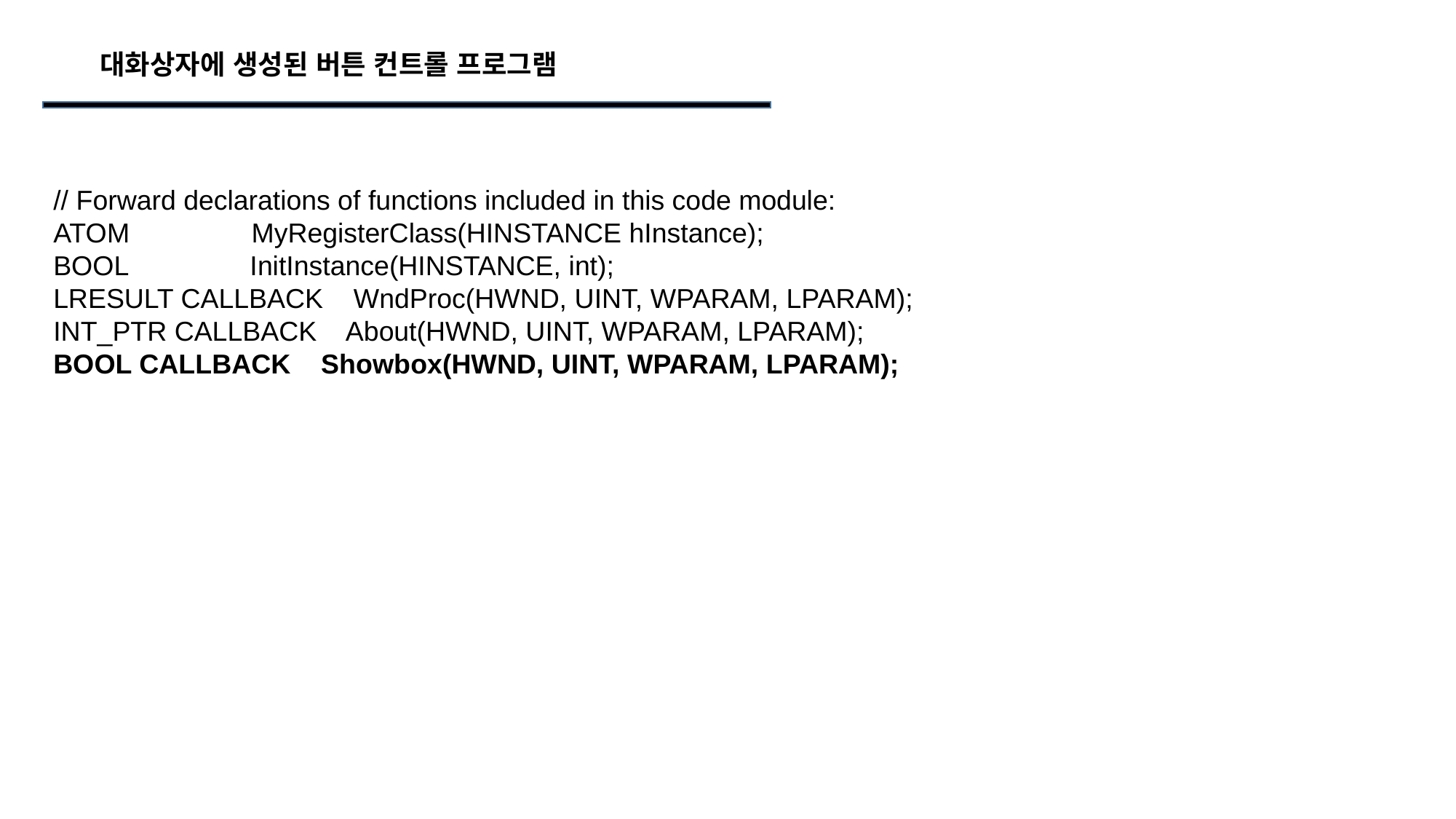

대화상자에 생성된 버튼 컨트롤 프로그램

// Forward declarations of functions included in this code module:
ATOM                MyRegisterClass(HINSTANCE hInstance);
BOOL                InitInstance(HINSTANCE, int);
LRESULT CALLBACK    WndProc(HWND, UINT, WPARAM, LPARAM);
INT_PTR CALLBACK    About(HWND, UINT, WPARAM, LPARAM);
BOOL CALLBACK    Showbox(HWND, UINT, WPARAM, LPARAM);